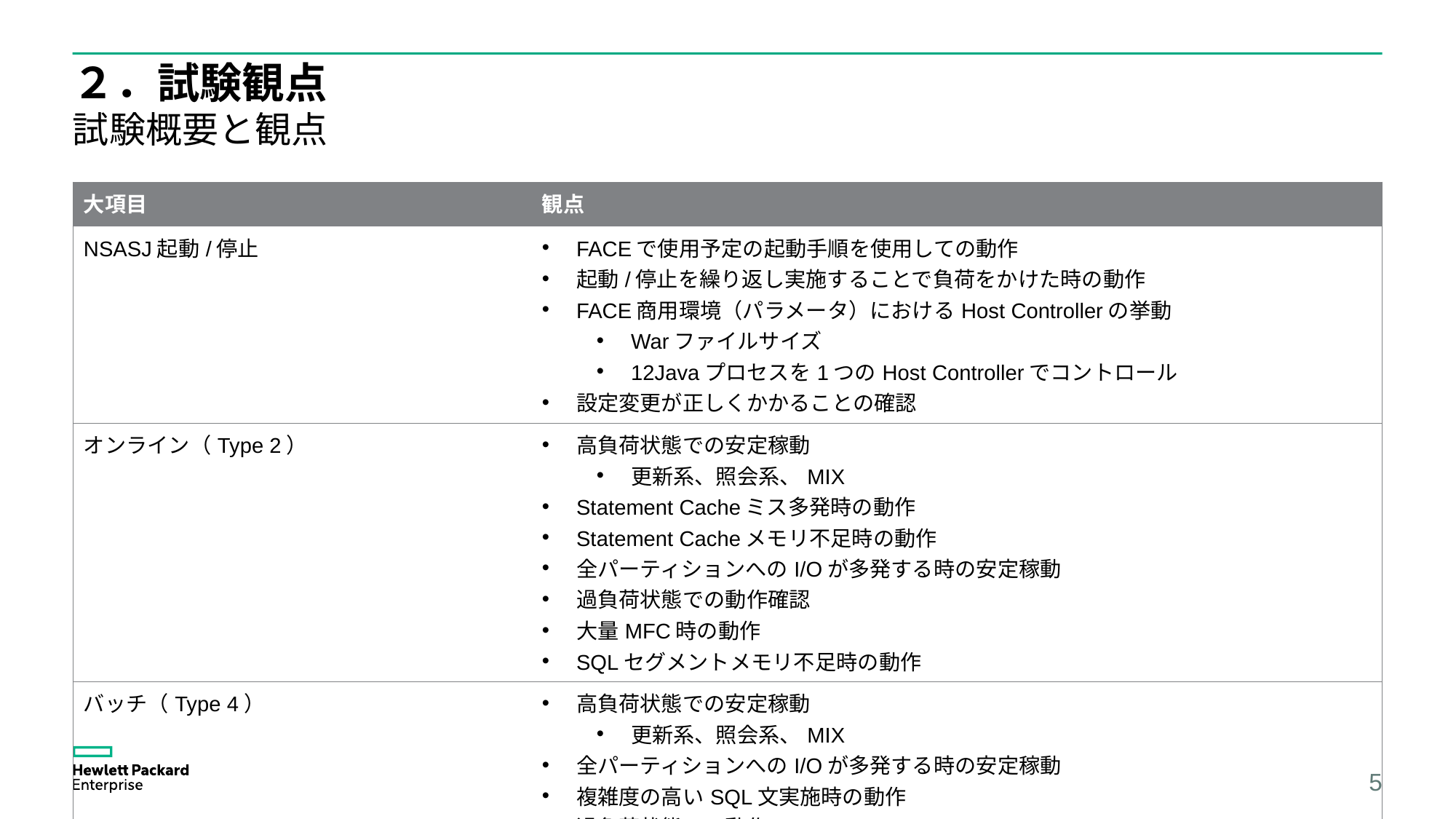

# ２．試験観点
試験概要と観点
| 大項目 | 観点 |
| --- | --- |
| NSASJ起動/停止 | FACEで使用予定の起動手順を使用しての動作 起動/停止を繰り返し実施することで負荷をかけた時の動作 FACE商用環境（パラメータ）におけるHost Controllerの挙動 Warファイルサイズ 12Javaプロセスを1つのHost Controllerでコントロール 設定変更が正しくかかることの確認 |
| オンライン（Type 2） | 高負荷状態での安定稼動 更新系、照会系、MIX Statement Cacheミス多発時の動作 Statement Cacheメモリ不足時の動作 全パーティションへのI/Oが多発する時の安定稼動 過負荷状態での動作確認 大量MFC時の動作 SQLセグメントメモリ不足時の動作 |
| バッチ（Type 4） | 高負荷状態での安定稼動 更新系、照会系、MIX 全パーティションへのI/Oが多発する時の安定稼動 複雑度の高いSQL文実施時の動作 過負荷状態での動作 大型レンジパーティションのFASTCOPY |
|  |  |
5